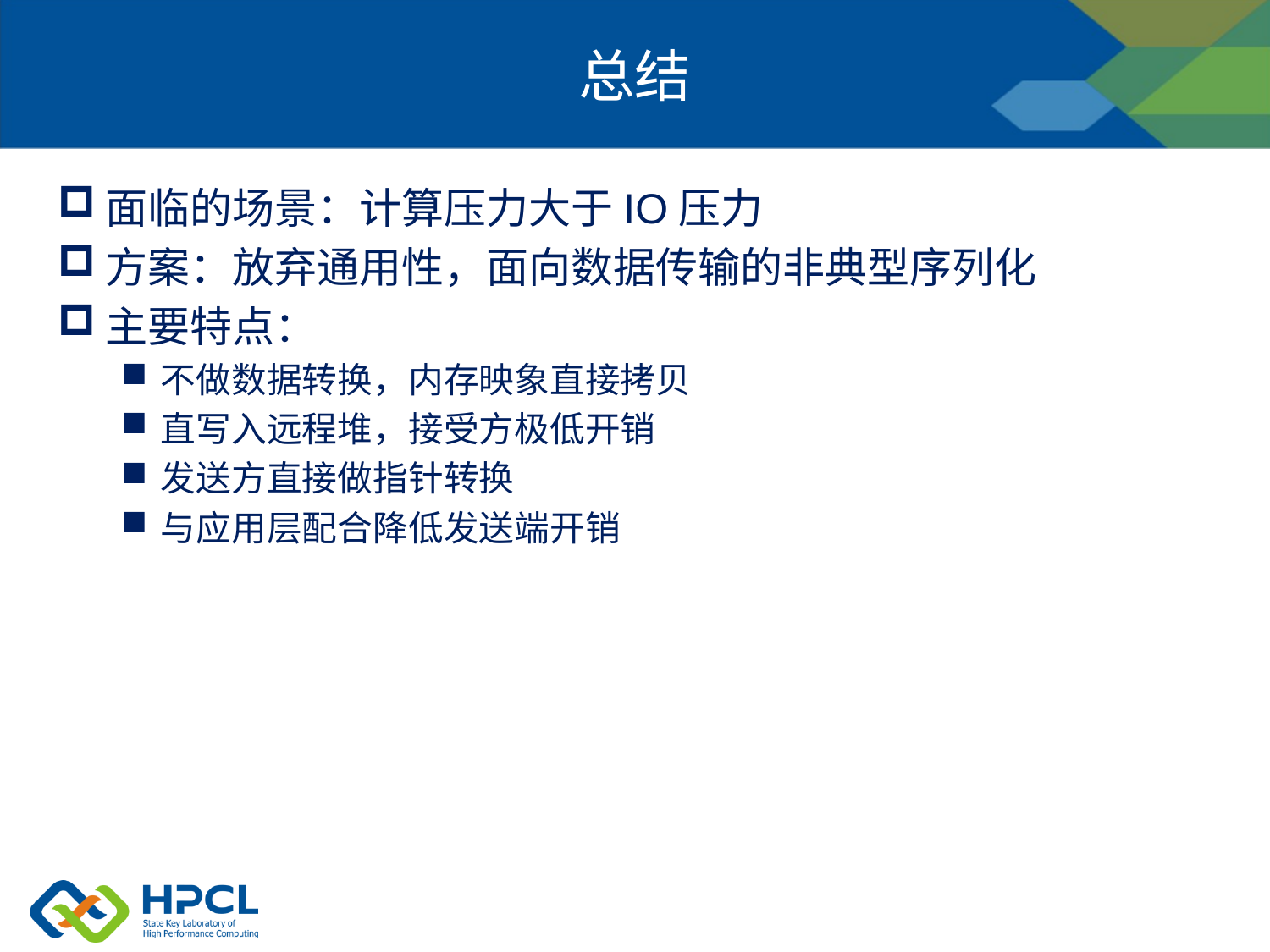

# 总结
面临的场景：计算压力大于IO压力
方案：放弃通用性，面向数据传输的非典型序列化
主要特点：
不做数据转换，内存映象直接拷贝
直写入远程堆，接受方极低开销
发送方直接做指针转换
与应用层配合降低发送端开销